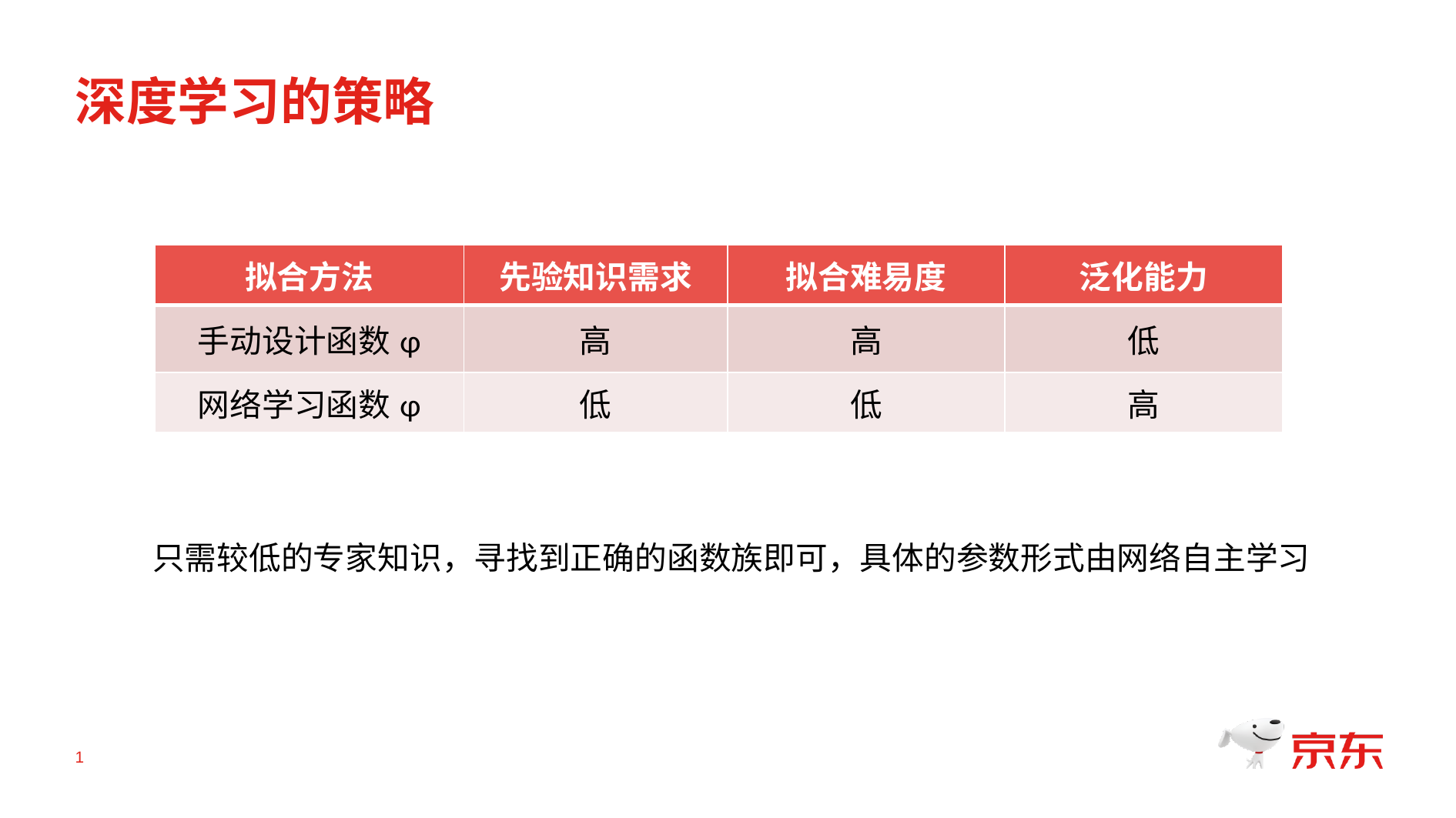

深度学习的策略
| 拟合方法 | 先验知识需求 | 拟合难易度 | 泛化能力 |
| --- | --- | --- | --- |
| 手动设计函数φ | 高 | 高 | 低 |
| 网络学习函数φ | 低 | 低 | 高 |
只需较低的专家知识，寻找到正确的函数族即可，具体的参数形式由网络自主学习
1